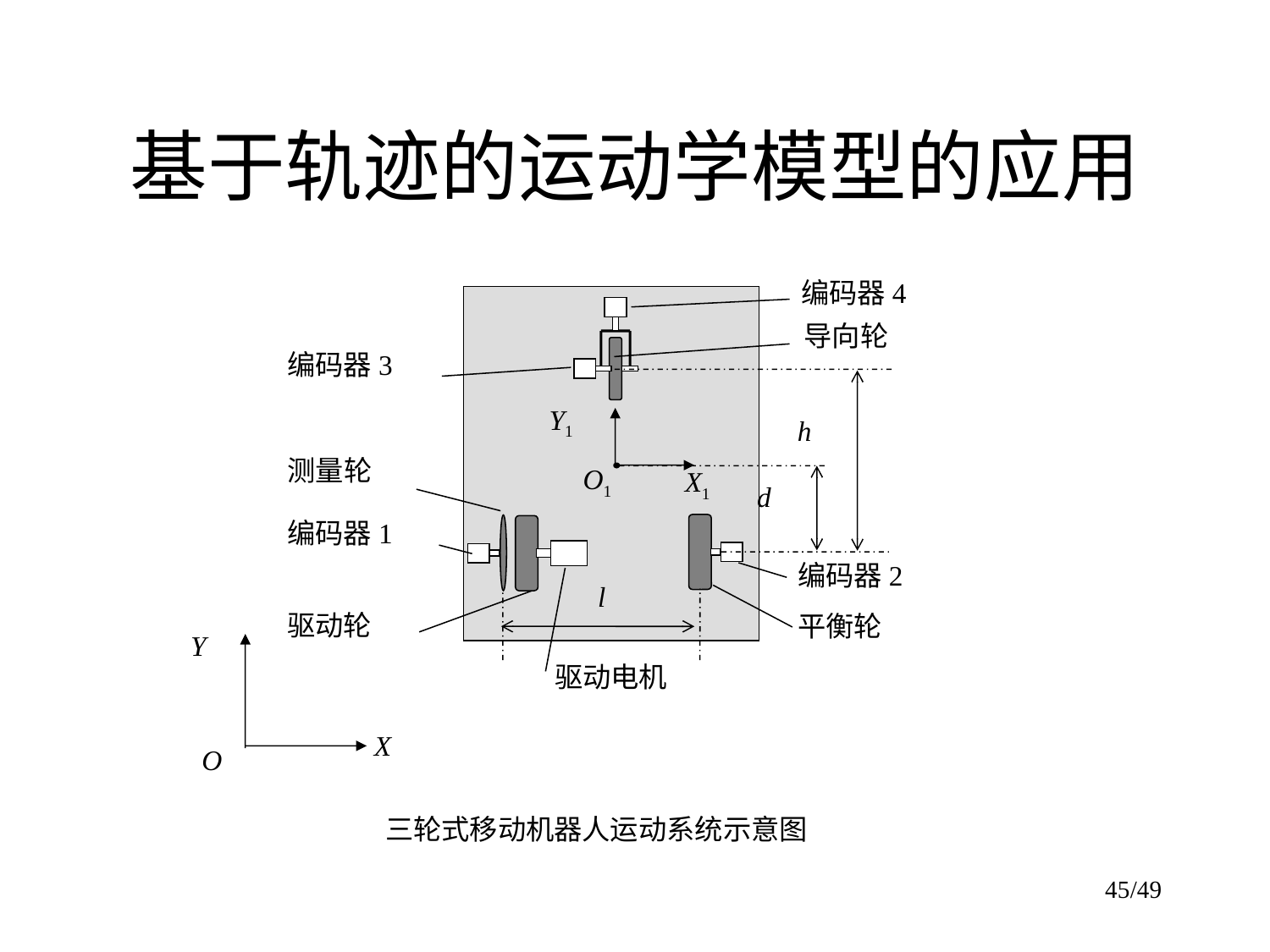

# 基于轨迹的运动学模型的应用
编码器4

导向轮

编码器3

Y1

h
测量轮
O1

X1

d

编码器1

编码器2

l

驱动轮
平衡轮

Y

驱动电机
X
O

三轮式移动机器人运动系统示意图
45/49